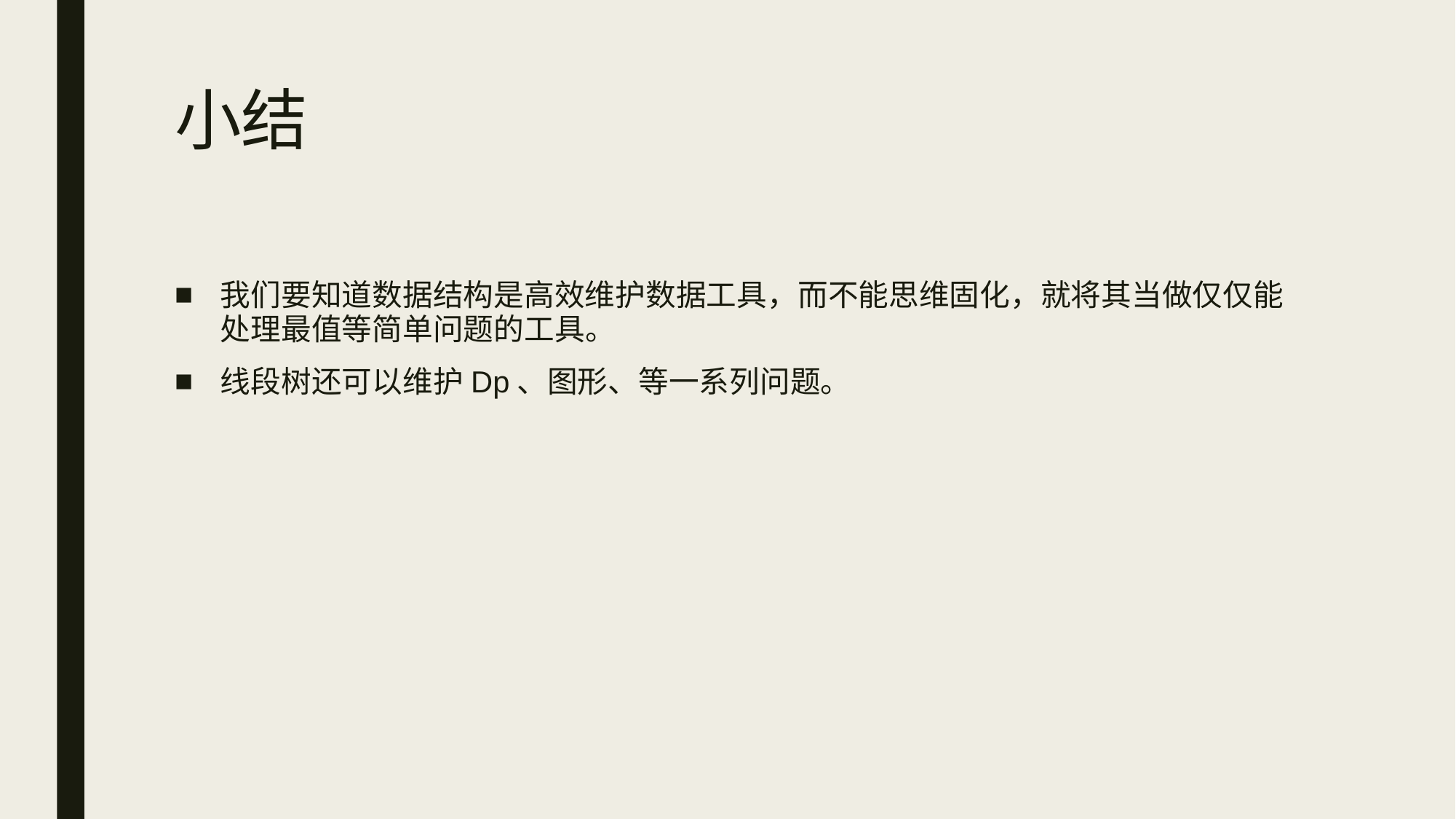

# 小结
我们要知道数据结构是高效维护数据工具，而不能思维固化，就将其当做仅仅能处理最值等简单问题的工具。
线段树还可以维护Dp、图形、等一系列问题。